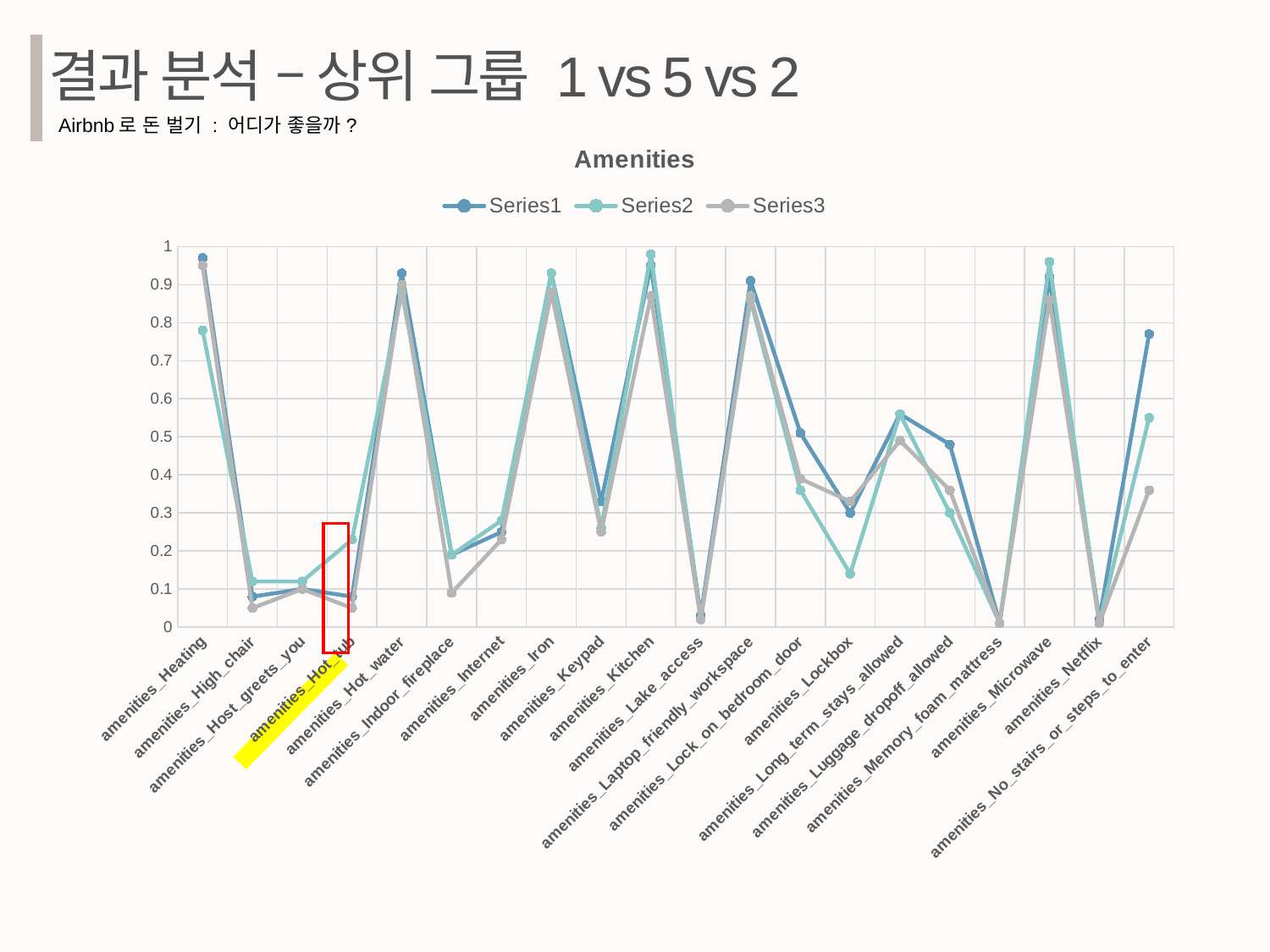

결과 분석 – 상위 그룹 1 vs 5 vs 2
Airbnb로 돈 벌기 : 어디가 좋을까?

### Chart: Amenities

| Category |  |  |  |
|---|---|---|---|
| amenities_Heating | 0.97 | 0.78 | 0.95 |
| amenities_High_chair | 0.08 | 0.12 | 0.05 |
| amenities_Host_greets_you | 0.1 | 0.12 | 0.1 |
| amenities_Hot_tub | 0.08 | 0.23 | 0.05 |
| amenities_Hot_water | 0.93 | 0.88 | 0.9 |
| amenities_Indoor_fireplace | 0.19 | 0.19 | 0.09 |
| amenities_Internet | 0.25 | 0.28 | 0.23 |
| amenities_Iron | 0.93 | 0.93 | 0.88 |
| amenities_Keypad | 0.33 | 0.26 | 0.25 |
| amenities_Kitchen | 0.95 | 0.98 | 0.87 |
| amenities_Lake_access | 0.03 | 0.02 | 0.02 |
| amenities_Laptop_friendly_workspace | 0.91 | 0.86 | 0.87 |
| amenities_Lock_on_bedroom_door | 0.51 | 0.36 | 0.39 |
| amenities_Lockbox | 0.3 | 0.14 | 0.33 |
| amenities_Long_term_stays_allowed | 0.56 | 0.56 | 0.49 |
| amenities_Luggage_dropoff_allowed | 0.48 | 0.3 | 0.36 |
| amenities_Memory_foam_mattress | 0.01 | 0.01 | 0.01 |
| amenities_Microwave | 0.92 | 0.96 | 0.86 |
| amenities_Netflix | 0.02 | 0.01 | 0.01 |
| amenities_No_stairs_or_steps_to_enter | 0.77 | 0.55 | 0.36 |